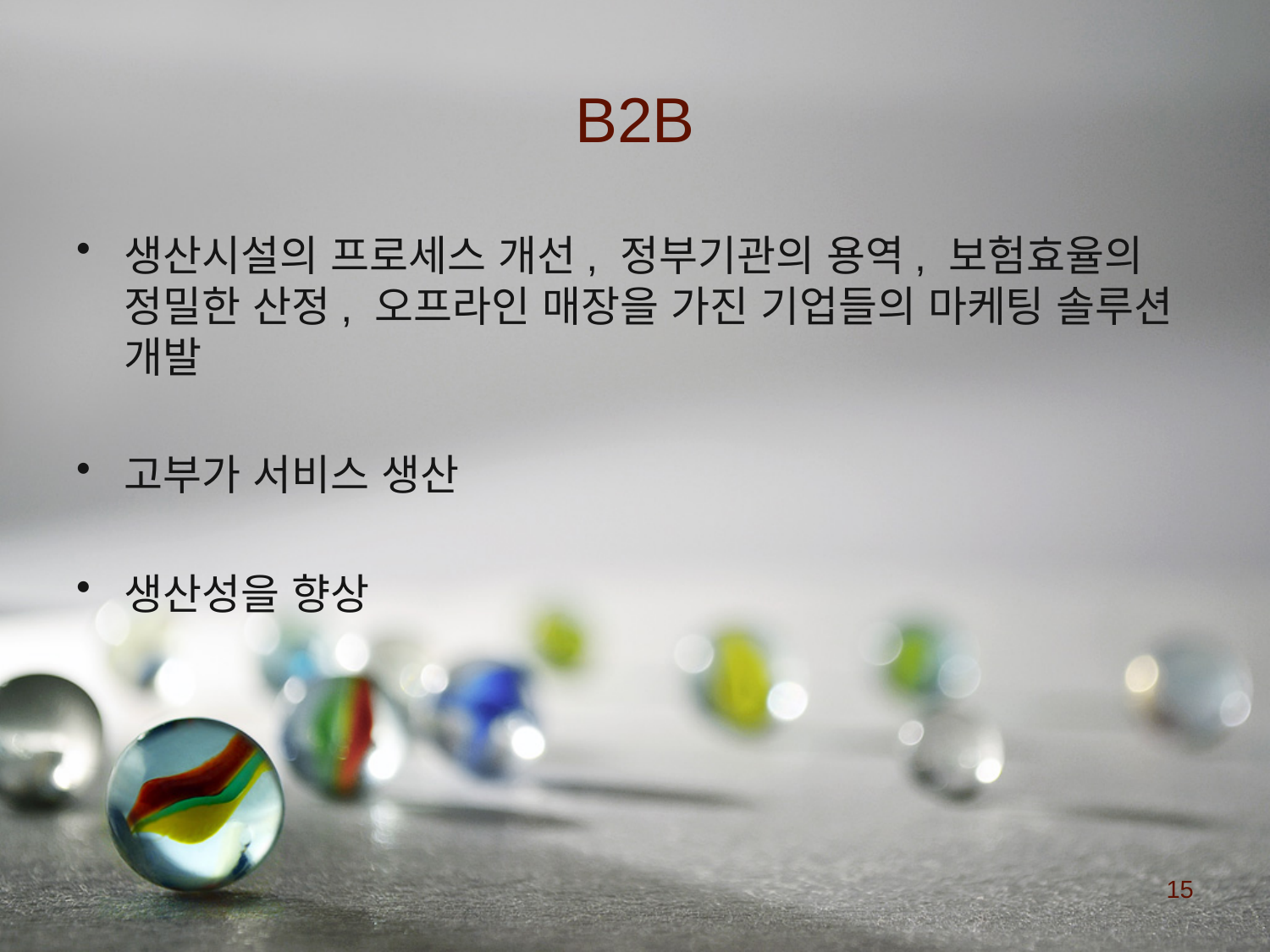

# B2B
생산시설의 프로세스 개선, 정부기관의 용역, 보험효율의 정밀한 산정, 오프라인 매장을 가진 기업들의 마케팅 솔루션 개발

고부가 서비스 생산

생산성을 향상
15